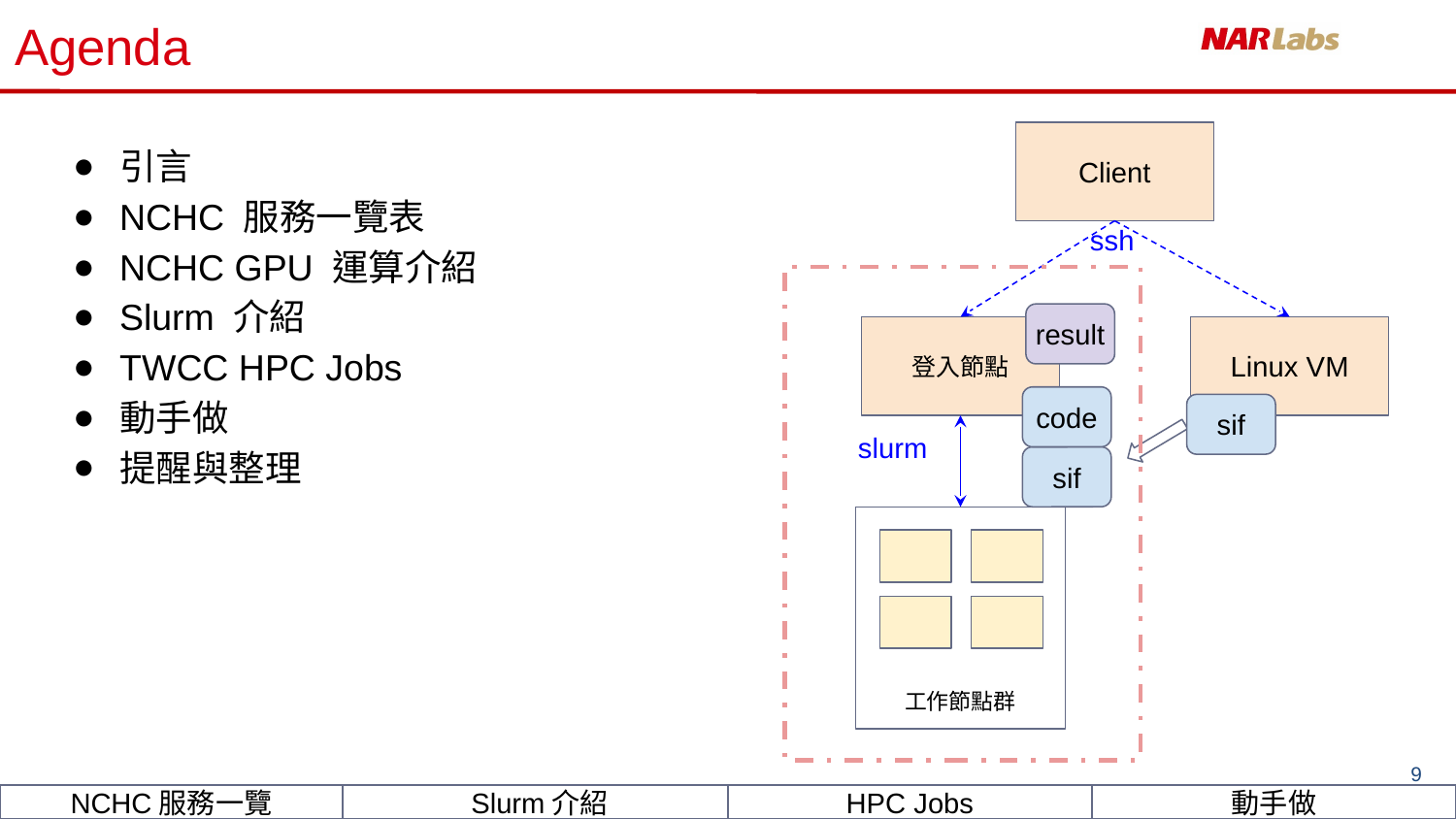

# Agenda
Client
ssh
result
登入節點
Linux VM
code
sif
slurm

sif
工作節點群

引言
NCHC 服務一覽表
NCHC GPU 運算介紹
Slurm 介紹
TWCC HPC Jobs
動手做
提醒與整理

9
Slurm介紹
HPC Jobs
動手做
NCHC服務一覽